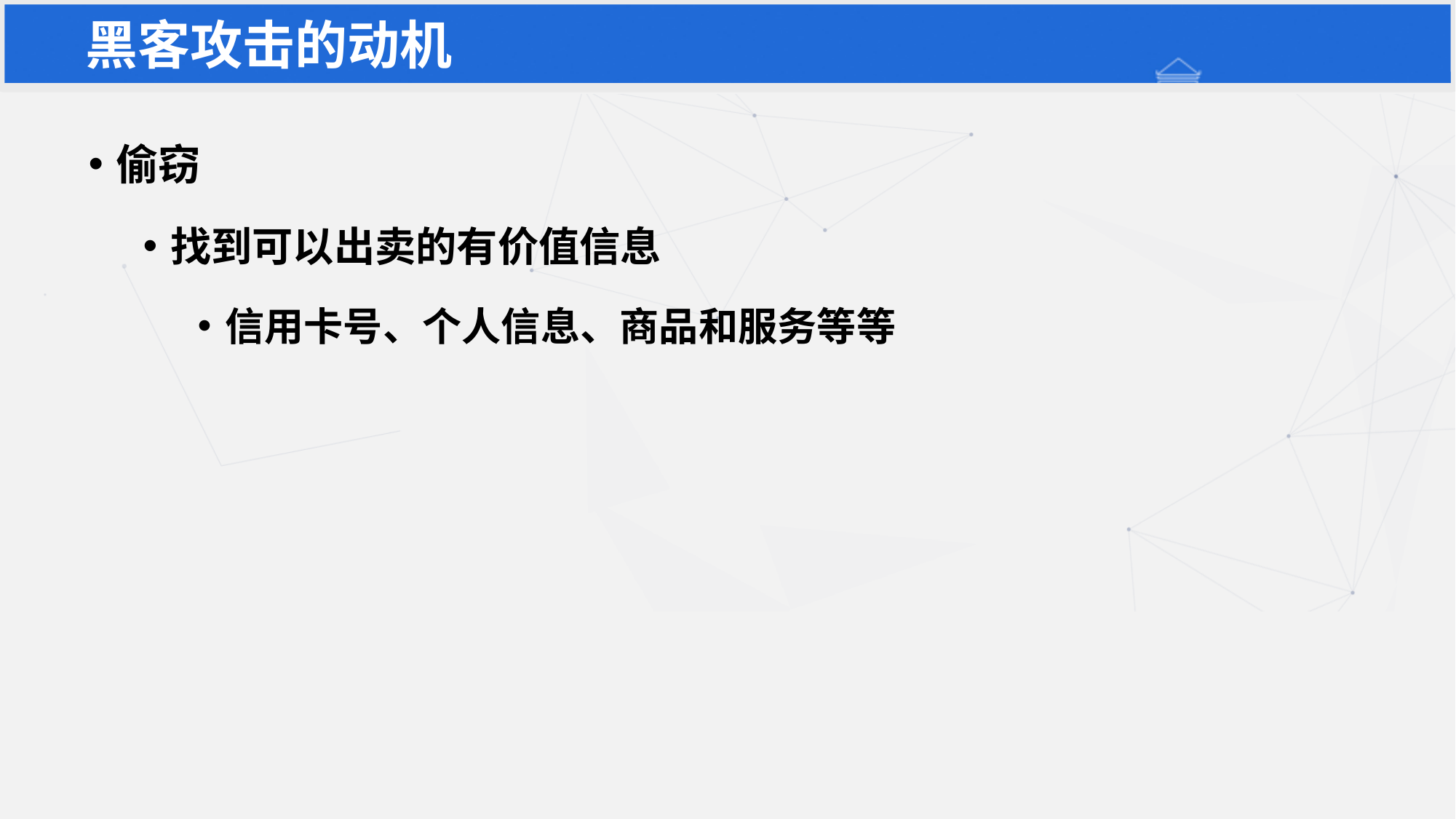

# 黑客攻击的动机
偷窃
找到可以出卖的有价值信息
信用卡号、个人信息、商品和服务等等